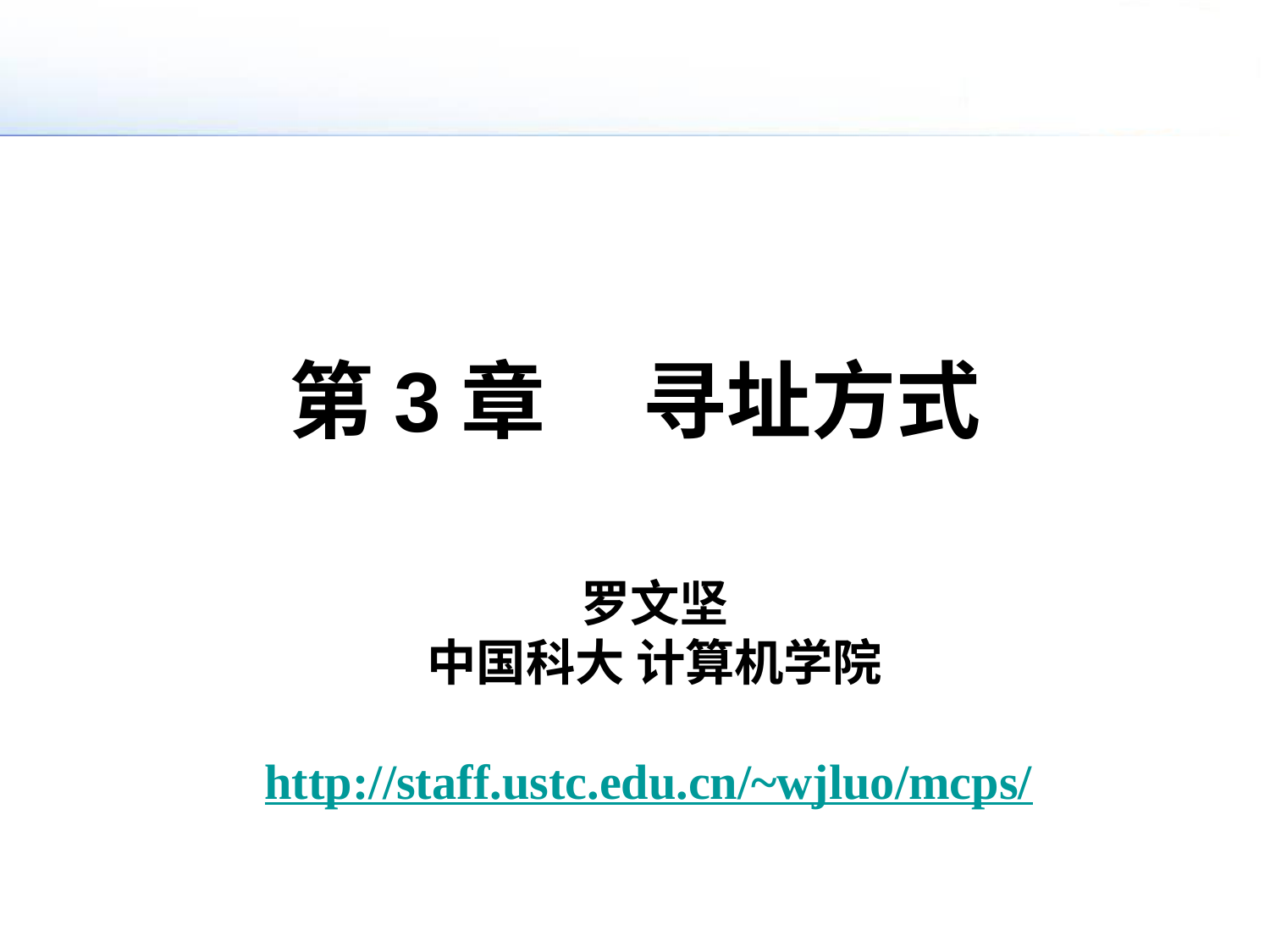

# 第3章     寻址方式

罗文坚
中国科大 计算机学院

http://staff.ustc.edu.cn/~wjluo/mcps/